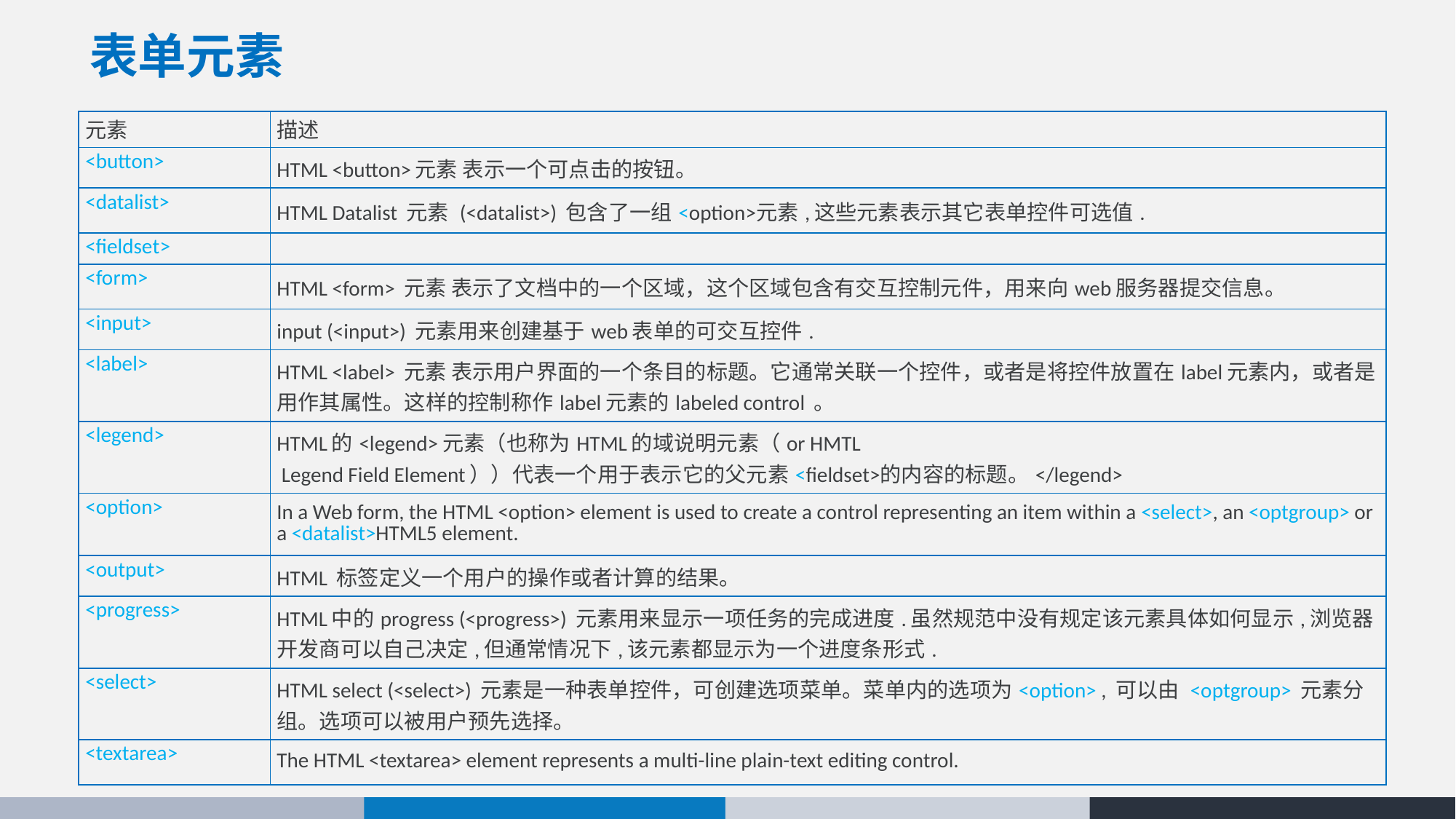

# 表单元素
| 元素 | 描述 |
| --- | --- |
| <button> | HTML <button>元素 表示一个可点击的按钮。 |
| <datalist> | HTML Datalist 元素 (<datalist>) 包含了一组<option>元素,这些元素表示其它表单控件可选值. |
| <fieldset> |  |
| <form> | HTML <form> 元素 表示了文档中的一个区域，这个区域包含有交互控制元件，用来向web服务器提交信息。 |
| <input> | input (<input>) 元素用来创建基于web表单的可交互控件. |
| <label> | HTML <label> 元素 表示用户界面的一个条目的标题。它通常关联一个控件，或者是将控件放置在label元素内，或者是用作其属性。这样的控制称作label元素的labeled control 。 |
| <legend> | HTML的<legend>元素（也称为HTML的域说明元素（or HMTL  Legend Field Element））代表一个用于表示它的父元素<fieldset>的内容的标题。</legend> |
| <option> | In a Web form, the HTML <option> element is used to create a control representing an item within a <select>, an <optgroup> or a <datalist>HTML5 element. |
| <output> | HTML 标签定义一个用户的操作或者计算的结果。 |
| <progress> | HTML中的progress (<progress>) 元素用来显示一项任务的完成进度.虽然规范中没有规定该元素具体如何显示,浏览器开发商可以自己决定,但通常情况下,该元素都显示为一个进度条形式. |
| <select> | HTML select (<select>) 元素是一种表单控件，可创建选项菜单。菜单内的选项为<option> , 可以由 <optgroup> 元素分组。选项可以被用户预先选择。 |
| <textarea> | The HTML <textarea> element represents a multi-line plain-text editing control. |